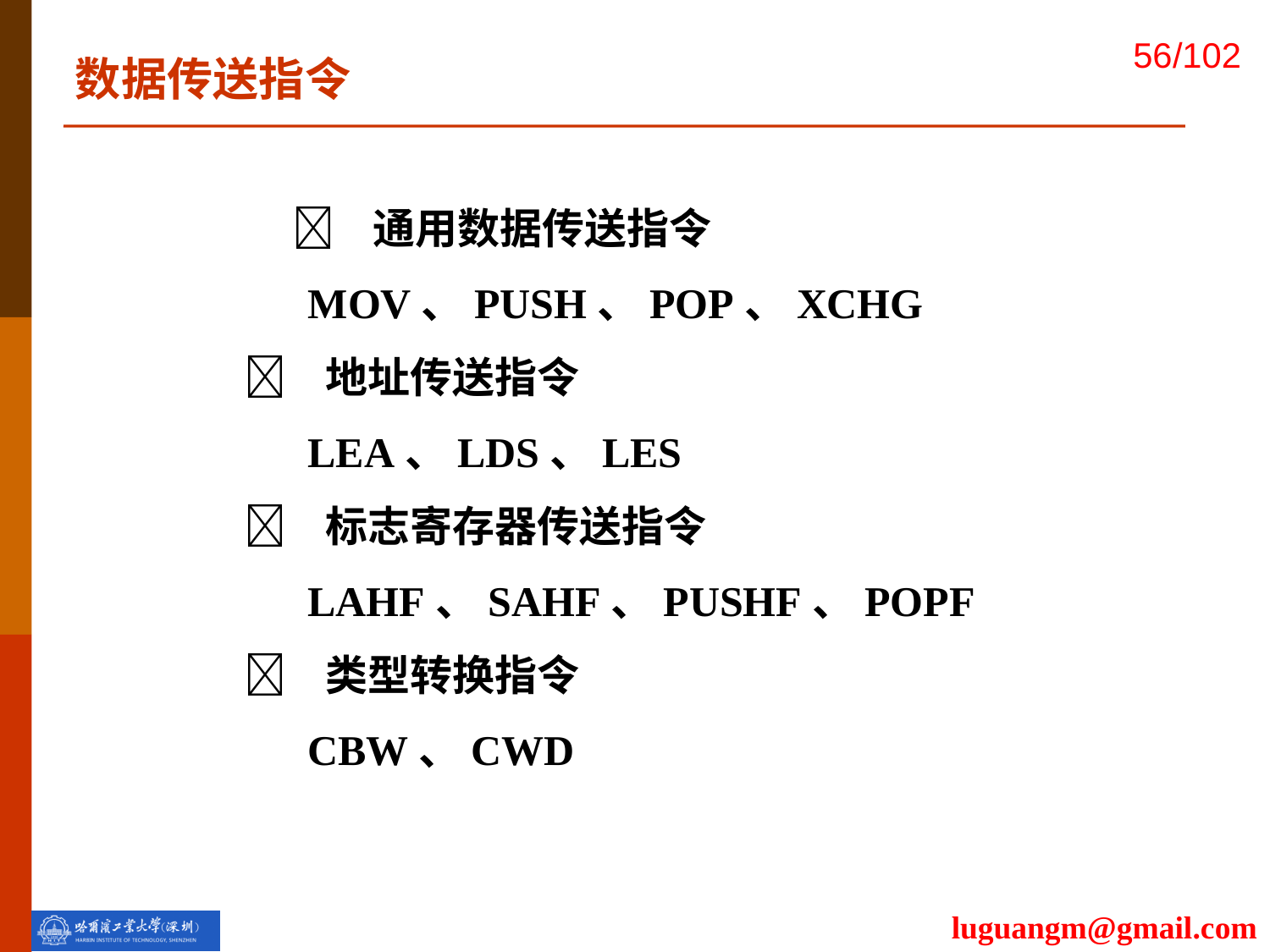

数据传送指令
		•   通用数据传送指令
      MOV、PUSH、POP、XCHG
•   地址传送指令
      LEA、LDS、LES
•   标志寄存器传送指令
      LAHF、SAHF、PUSHF、POPF
•   类型转换指令
      CBW、CWD